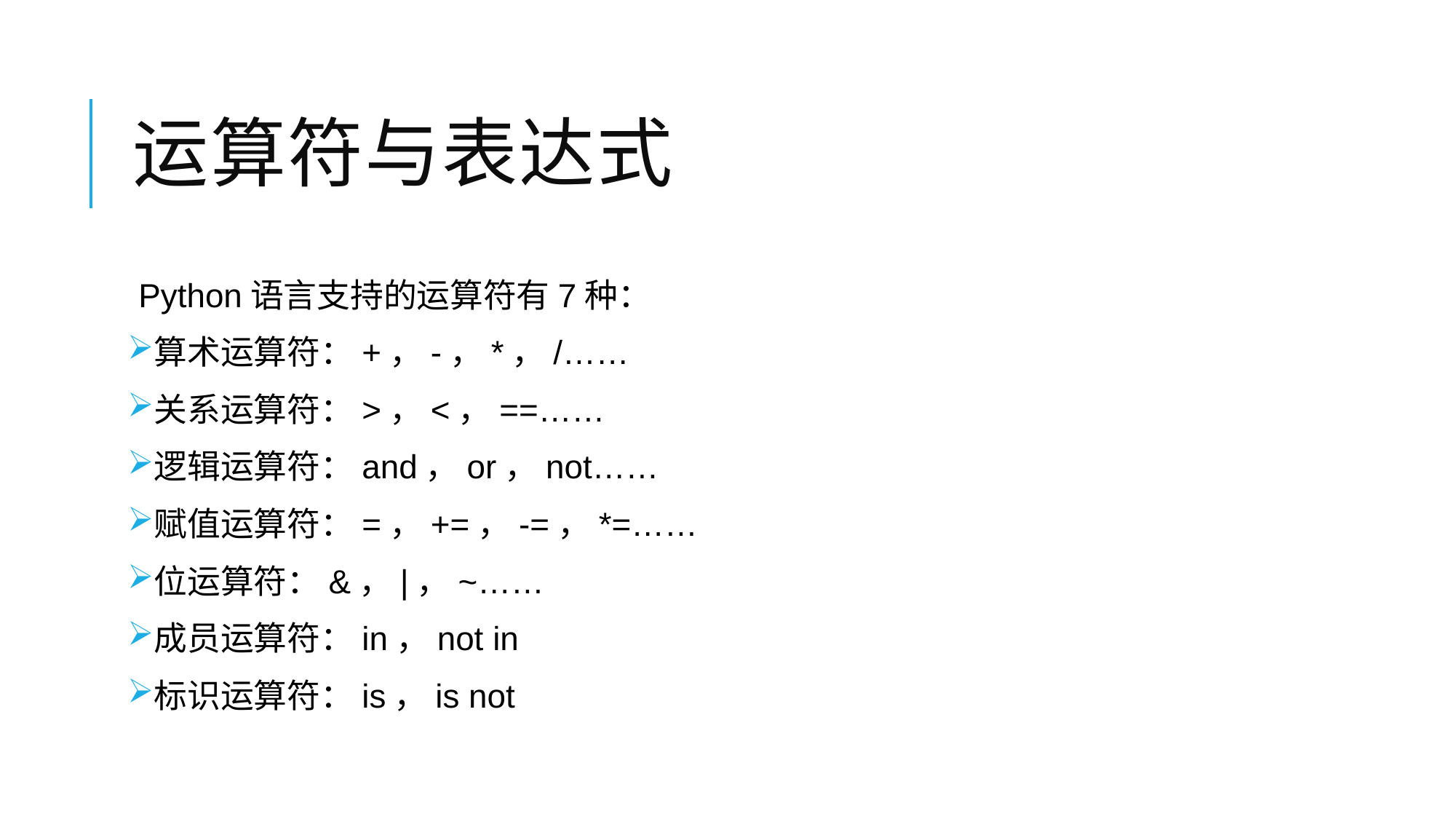

# 运算符与表达式
Python语言支持的运算符有7种：
算术运算符：+，-，*，/……
关系运算符：>，<，==……
逻辑运算符：and，or，not……
赋值运算符：=，+=，-=，*=……
位运算符：&，|，~……
成员运算符：in，not in
标识运算符：is，is not